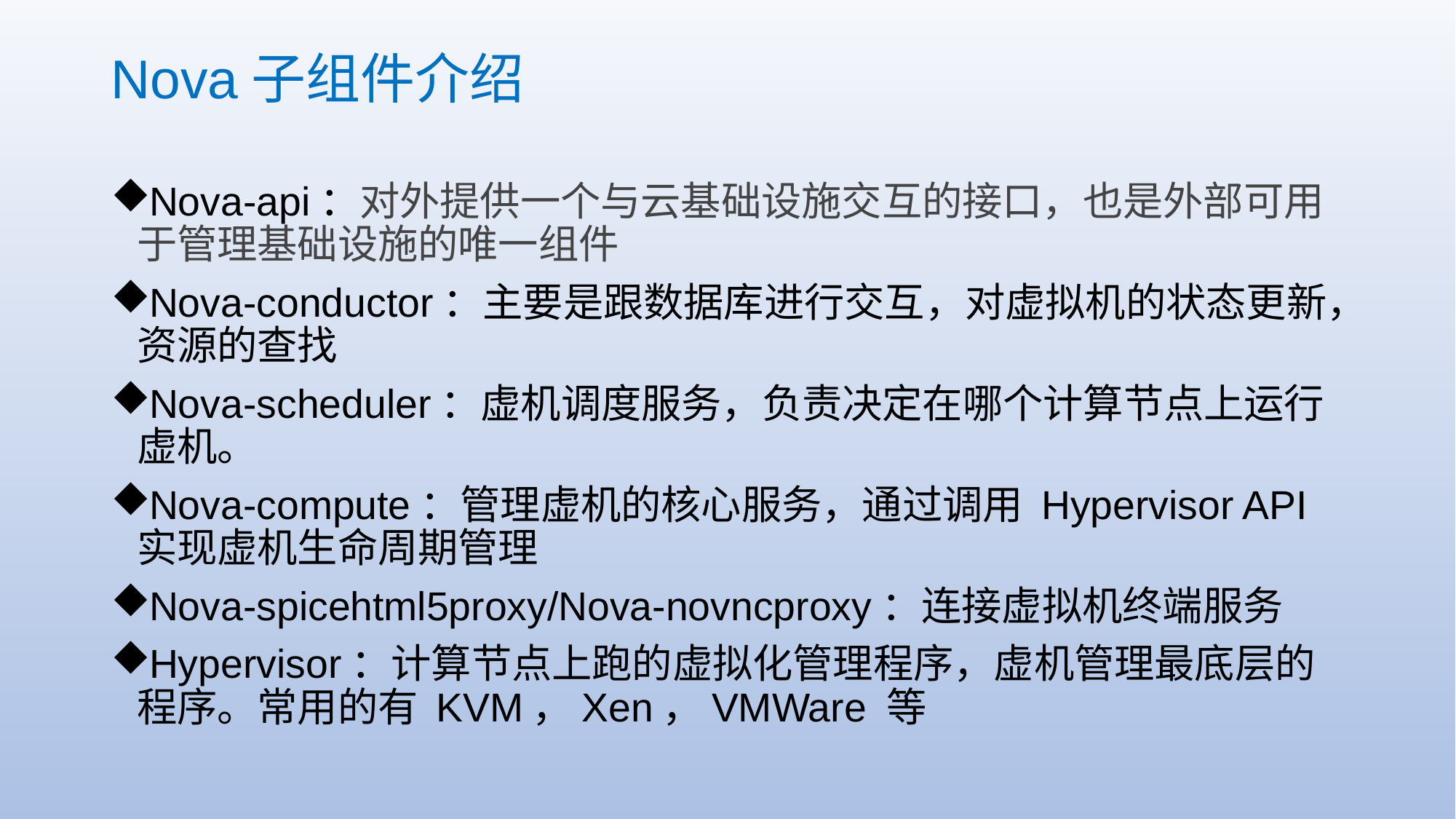

# Nova子组件介绍
Nova-api：对外提供一个与云基础设施交互的接口，也是外部可用于管理基础设施的唯一组件
Nova-conductor：主要是跟数据库进行交互，对虚拟机的状态更新，资源的查找
Nova-scheduler：虚机调度服务，负责决定在哪个计算节点上运行虚机。
Nova-compute：管理虚机的核心服务，通过调用 Hypervisor API 实现虚机生命周期管理
Nova-spicehtml5proxy/Nova-novncproxy：连接虚拟机终端服务
Hypervisor：计算节点上跑的虚拟化管理程序，虚机管理最底层的程序。常用的有 KVM，Xen，VMWare 等